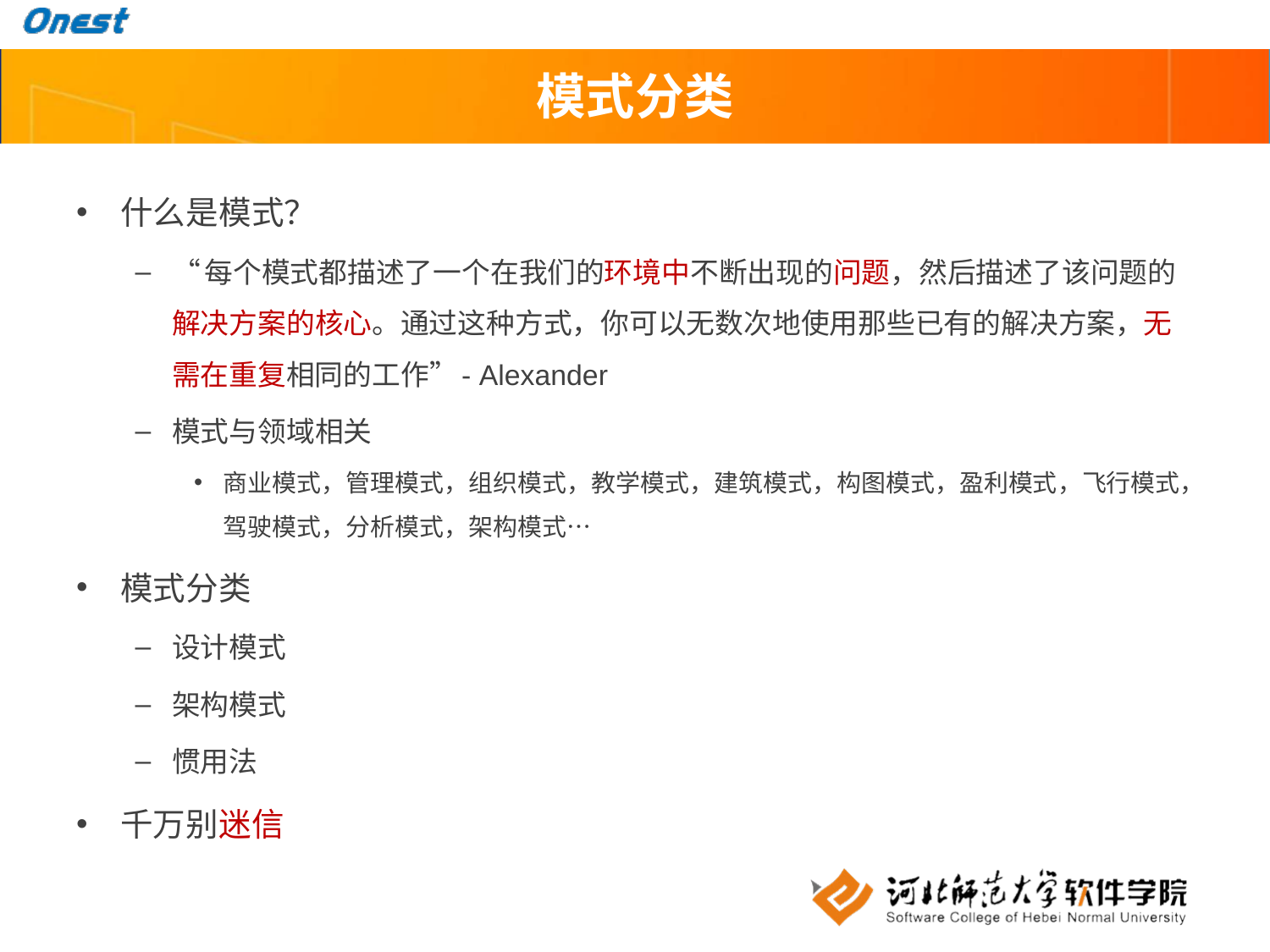

# 模式分类
什么是模式？
“每个模式都描述了一个在我们的环境中不断出现的问题，然后描述了该问题的解决方案的核心。通过这种方式，你可以无数次地使用那些已有的解决方案，无需在重复相同的工作”- Alexander
模式与领域相关
商业模式，管理模式，组织模式，教学模式，建筑模式，构图模式，盈利模式，飞行模式，驾驶模式，分析模式，架构模式…
模式分类
设计模式
架构模式
惯用法
千万别迷信